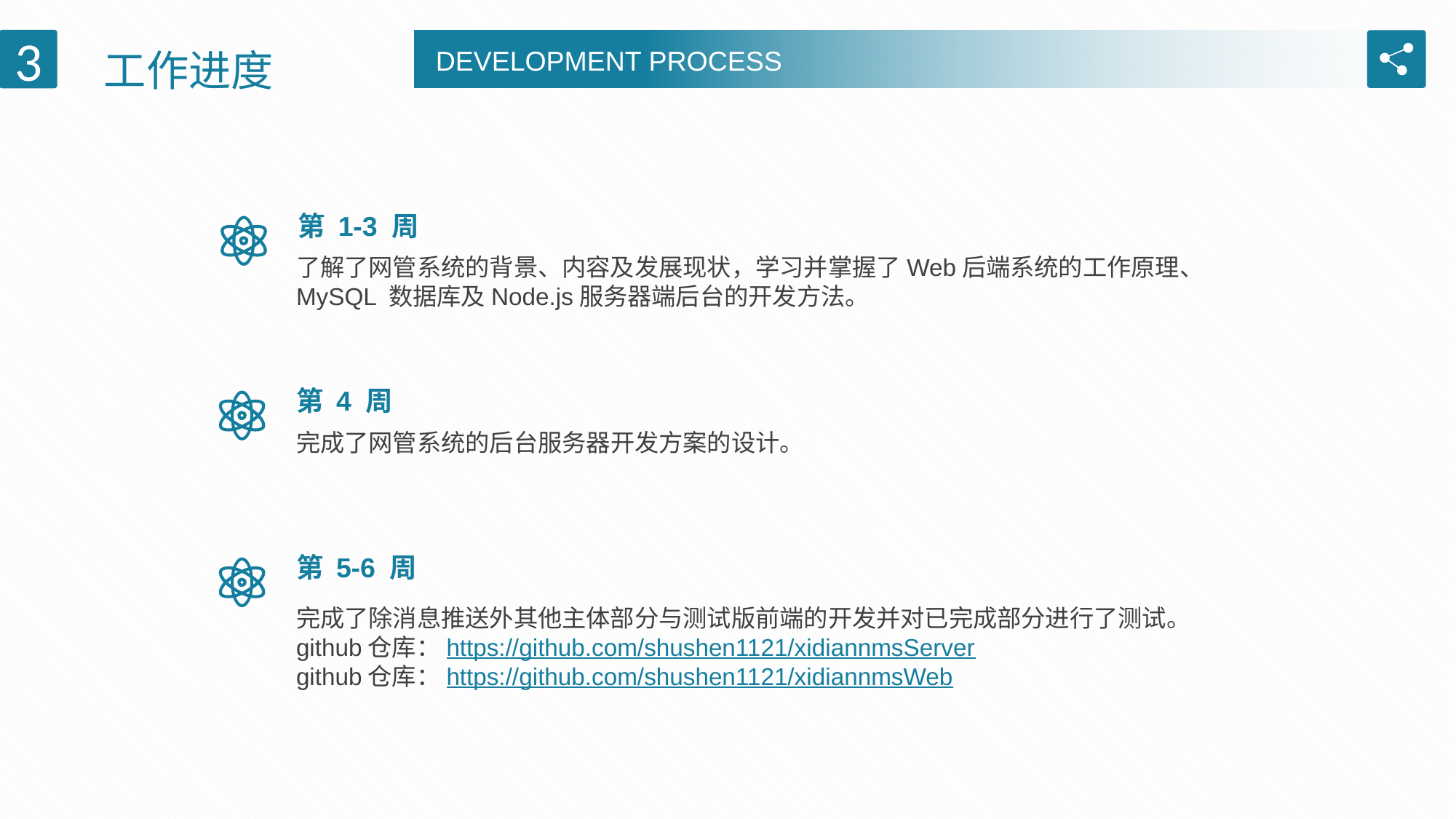

工作进度
3

DEVELOPMENT PROCESS

第 1-3 周

了解了网管系统的背景、内容及发展现状，学习并掌握了Web后端系统的工作原理、MySQL 数据库及Node.js服务器端后台的开发方法。
第 4 周

完成了网管系统的后台服务器开发方案的设计。
第 5-6 周

完成了除消息推送外其他主体部分与测试版前端的开发并对已完成部分进行了测试。
github仓库：https://github.com/shushen1121/xidiannmsServer
github仓库：https://github.com/shushen1121/xidiannmsWeb